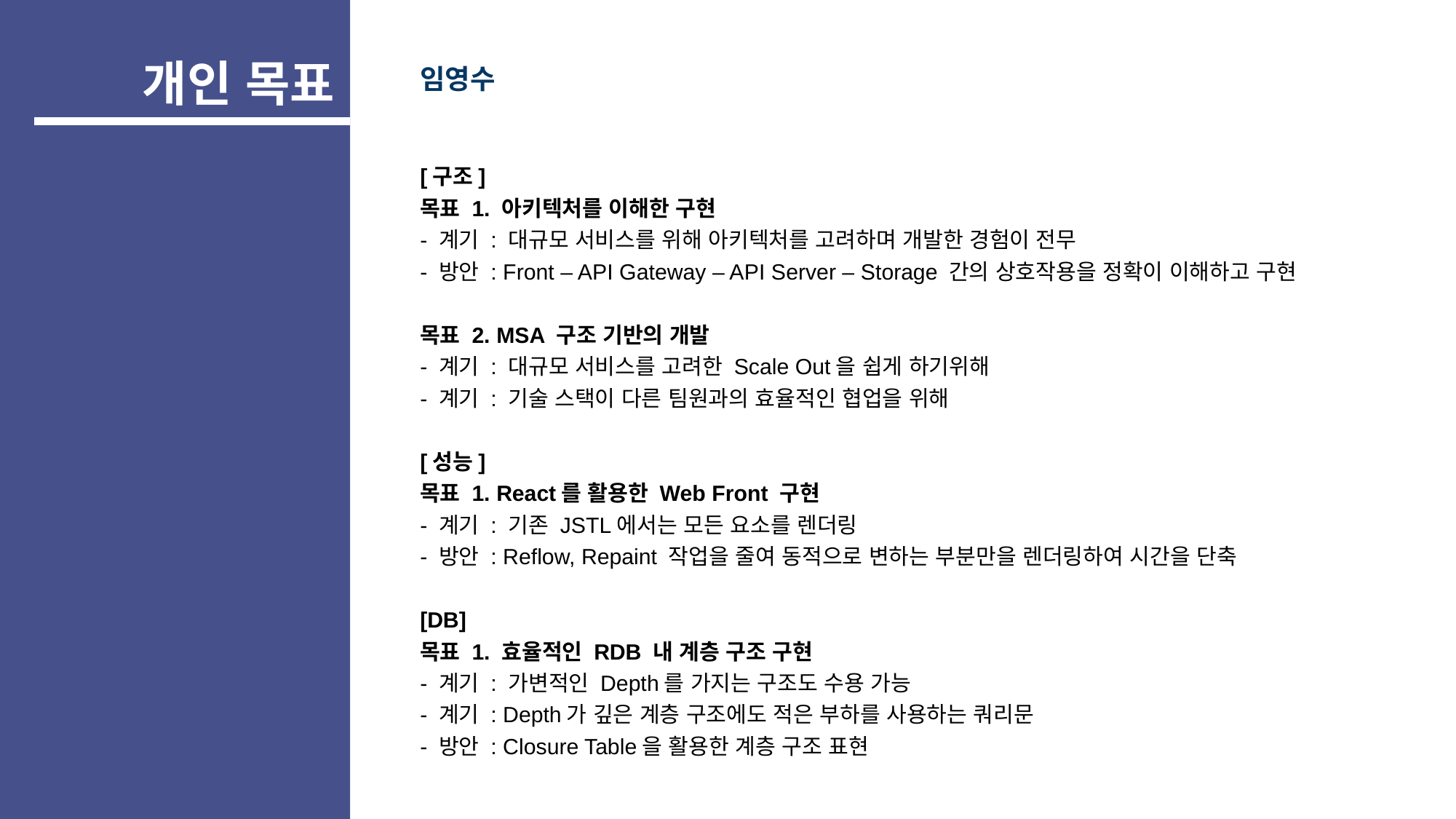

개인 목표
임영수

[구조]
목표 1. 아키텍처를 이해한 구현
- 계기 : 대규모 서비스를 위해 아키텍처를 고려하며 개발한 경험이 전무
- 방안 : Front – API Gateway – API Server – Storage 간의 상호작용을 정확이 이해하고 구현

목표 2. MSA 구조 기반의 개발
- 계기 : 대규모 서비스를 고려한 Scale Out을 쉽게 하기위해
- 계기 : 기술 스택이 다른 팀원과의 효율적인 협업을 위해

[성능]
목표 1. React를 활용한 Web Front 구현
- 계기 : 기존 JSTL에서는 모든 요소를 렌더링
- 방안 : Reflow, Repaint 작업을 줄여 동적으로 변하는 부분만을 렌더링하여 시간을 단축

[DB]
목표 1. 효율적인 RDB 내 계층 구조 구현
- 계기 : 가변적인 Depth를 가지는 구조도 수용 가능
- 계기 : Depth가 깊은 계층 구조에도 적은 부하를 사용하는 쿼리문
- 방안 : Closure Table을 활용한 계층 구조 표현